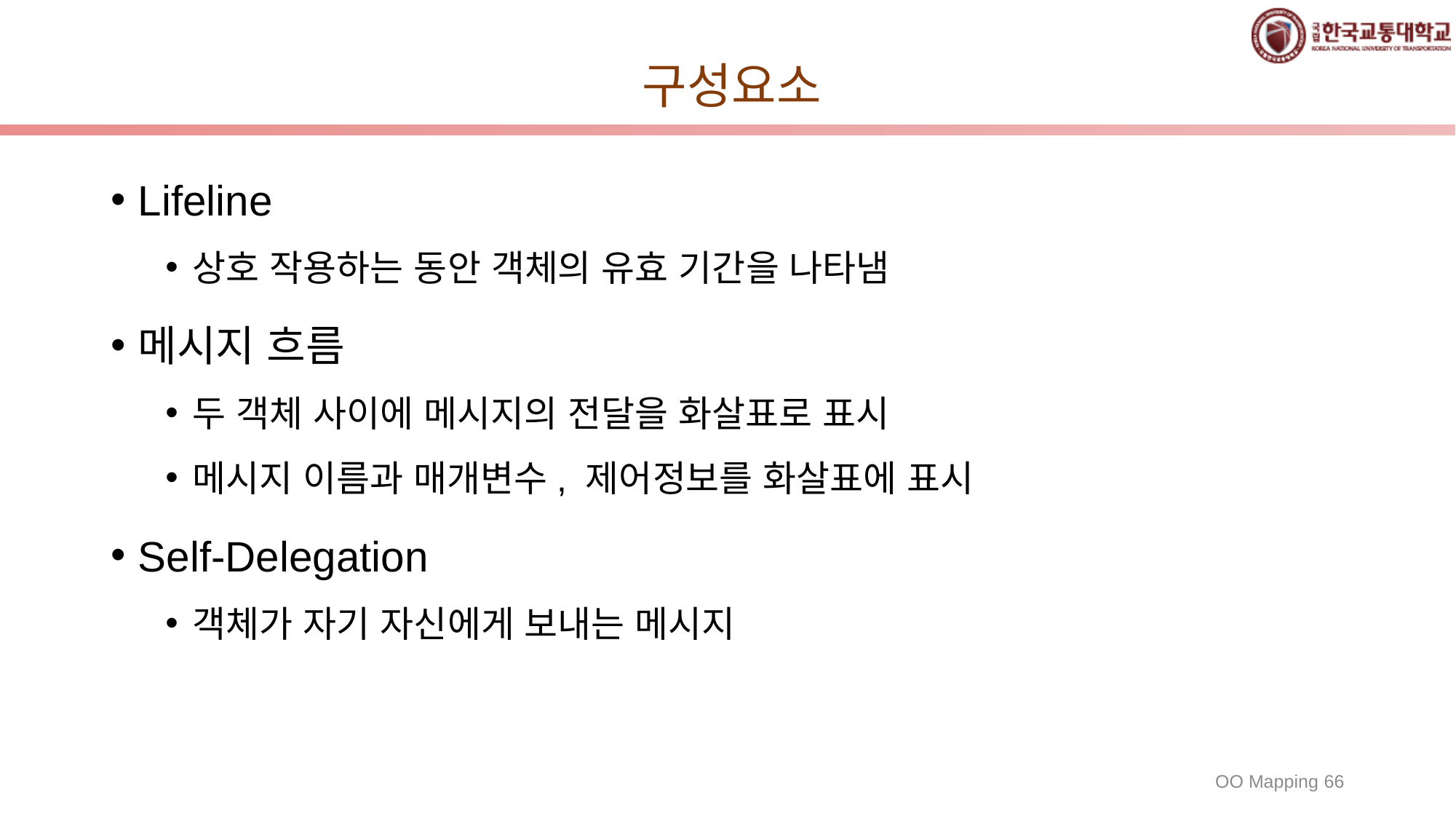

# 구성요소
Lifeline
상호 작용하는 동안 객체의 유효 기간을 나타냄
메시지 흐름
두 객체 사이에 메시지의 전달을 화살표로 표시
메시지 이름과 매개변수, 제어정보를 화살표에 표시
Self-Delegation
객체가 자기 자신에게 보내는 메시지
66